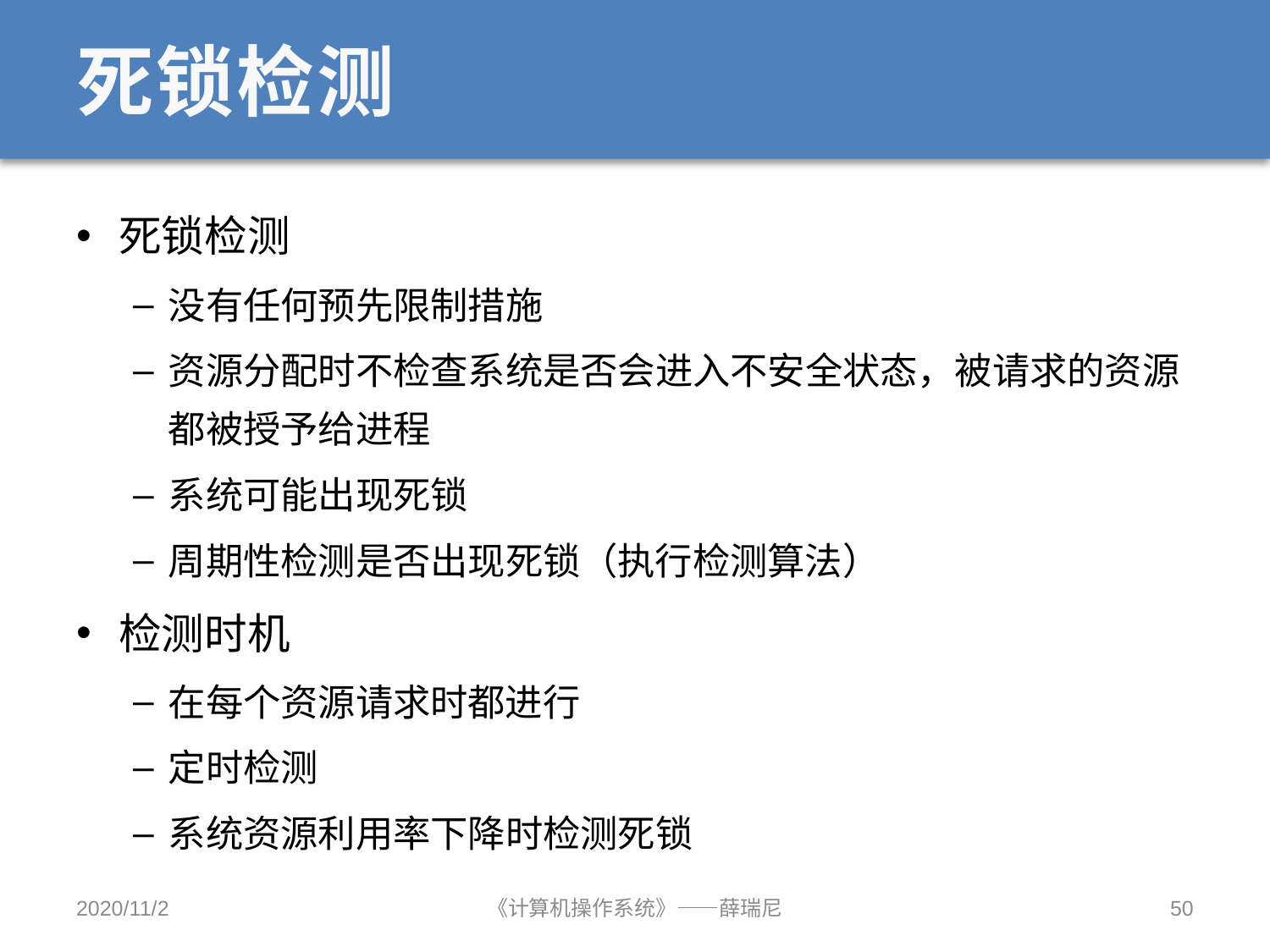

# 死锁检测

死锁检测
没有任何预先限制措施
资源分配时不检查系统是否会进入不安全状态，被请求的资源都被授予给进程
系统可能出现死锁
周期性检测是否出现死锁（执行检测算法）
检测时机
在每个资源请求时都进行
定时检测
系统资源利用率下降时检测死锁
2020/11/2
《计算机操作系统》——薛瑞尼
50